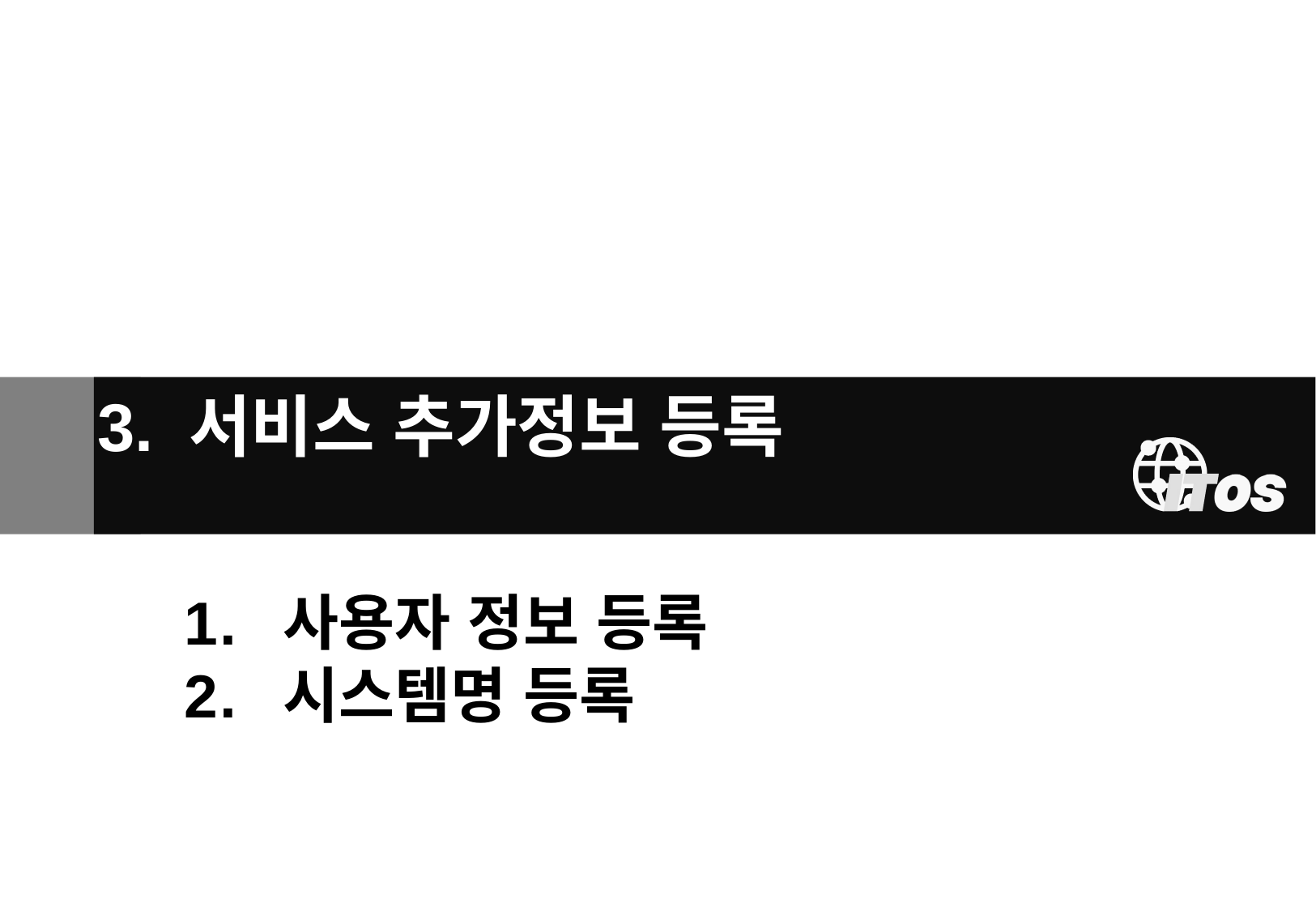

3. 서비스 추가정보 등록
사용자 정보 등록
시스템명 등록